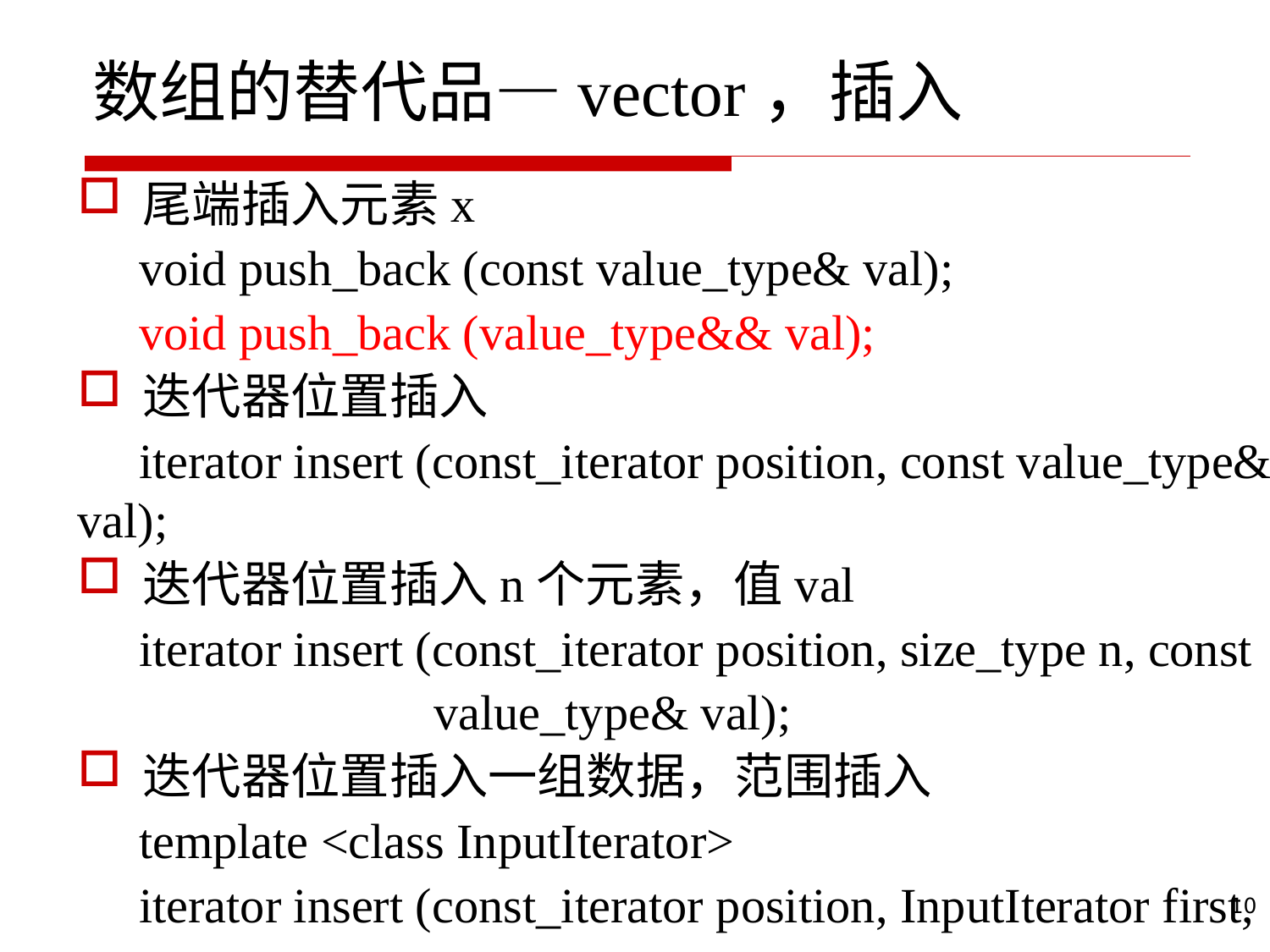

# 数组的替代品—vector，插入
尾端插入元素x
     void push_back (const value_type& val);
     void push_back (value_type&& val);
迭代器位置插入
     iterator insert (const_iterator position, const value_type& val);
迭代器位置插入n个元素，值val
     iterator insert (const_iterator position, size_type n, const
                             value_type& val);
迭代器位置插入一组数据，范围插入
     template <class InputIterator>
     iterator insert (const_iterator position, InputIterator first,
                 InputIterator last);
10